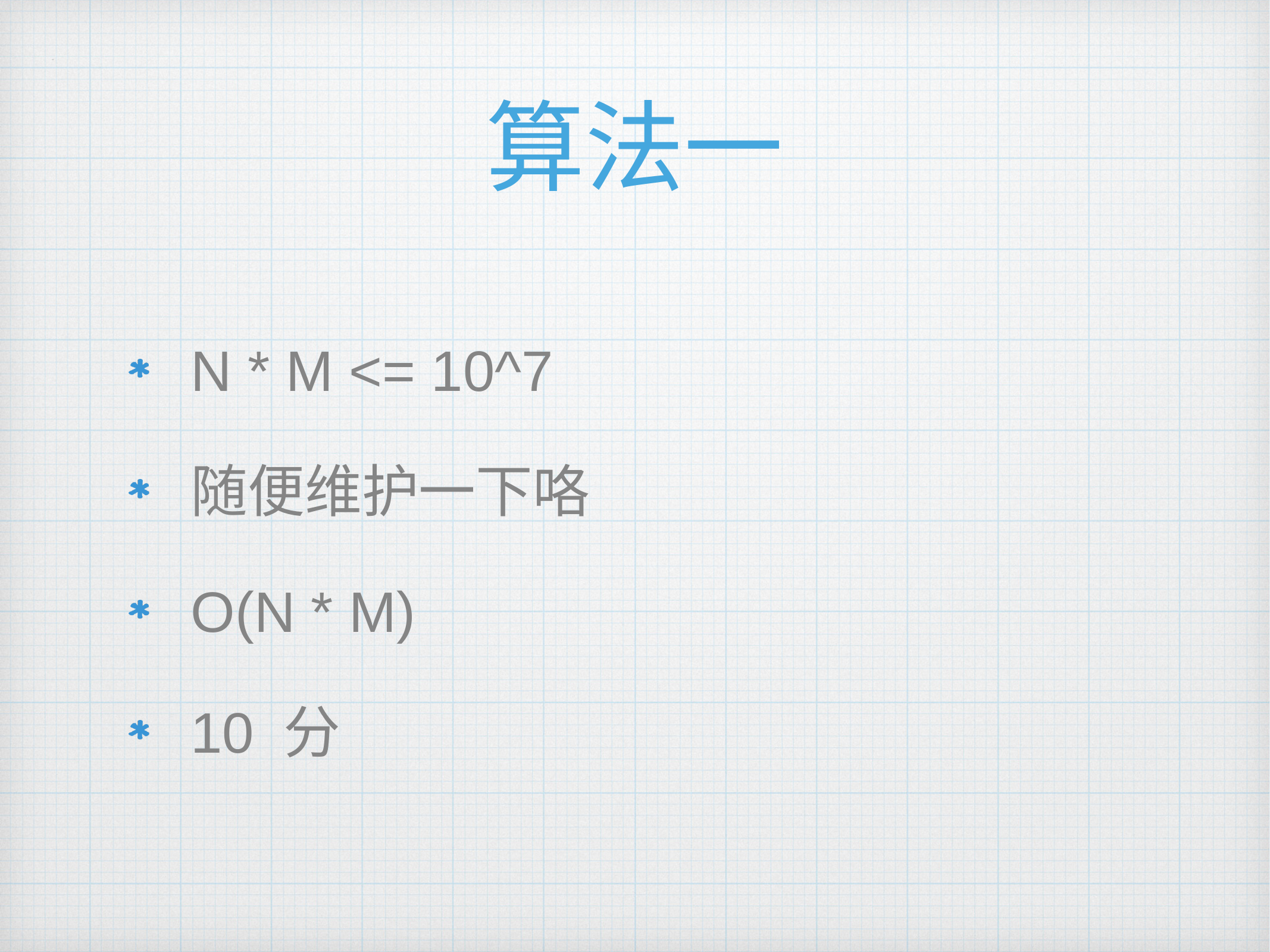

# 算法一
N * M <= 10^7
随便维护一下咯
O(N * M)
10 分